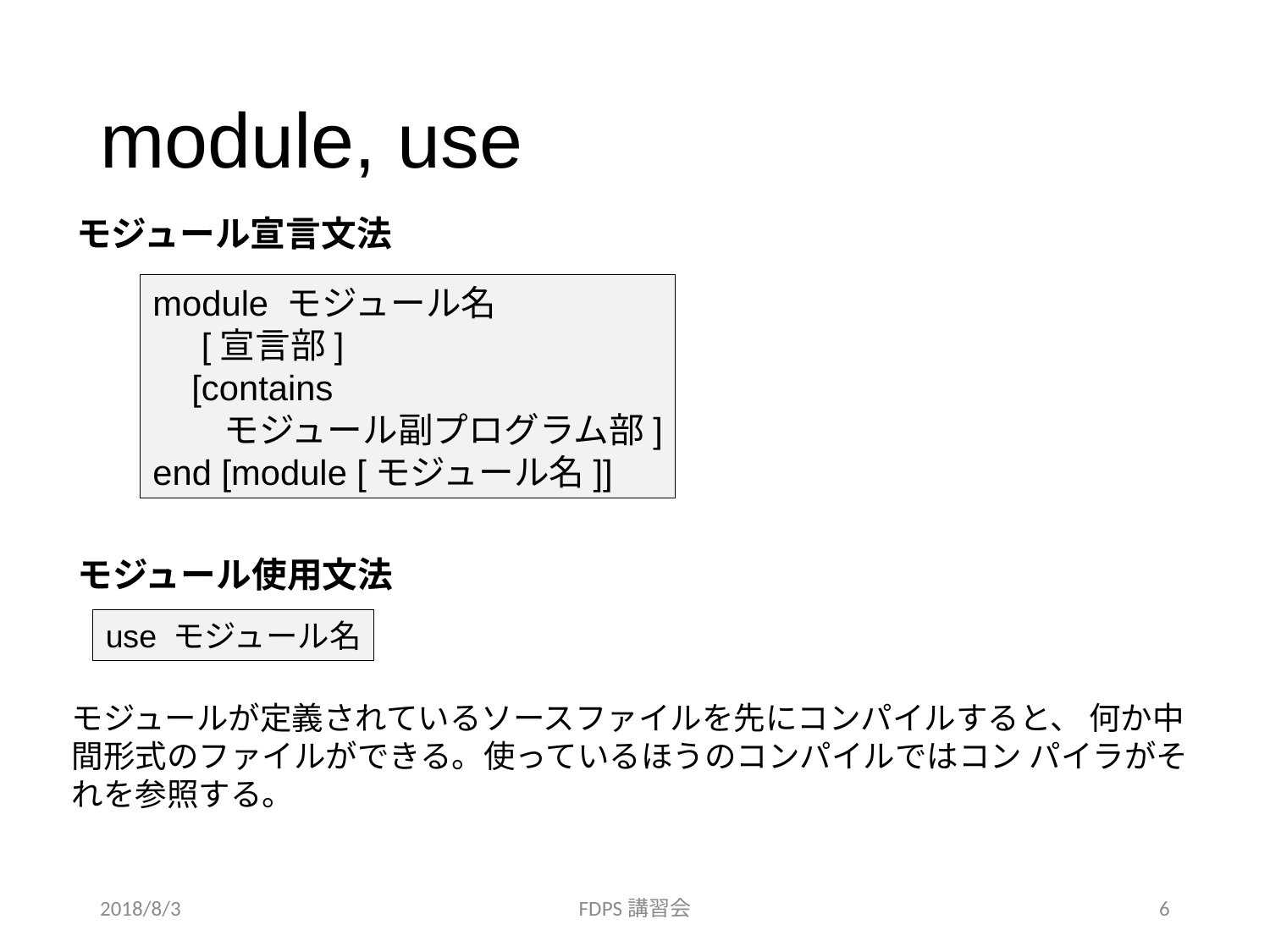

# module, use
モジュール宣言文法
module モジュール名
     [宣言部]
    [contains
        モジュール副プログラム部]
end [module [モジュール名]]
モジュール使用文法
use モジュール名
モジュールが定義されているソースファイルを先にコンパイルすると、 何か中間形式のファイルができる。使っているほうのコンパイルではコン パイラがそれを参照する。

2018/8/3
FDPS講習会
6